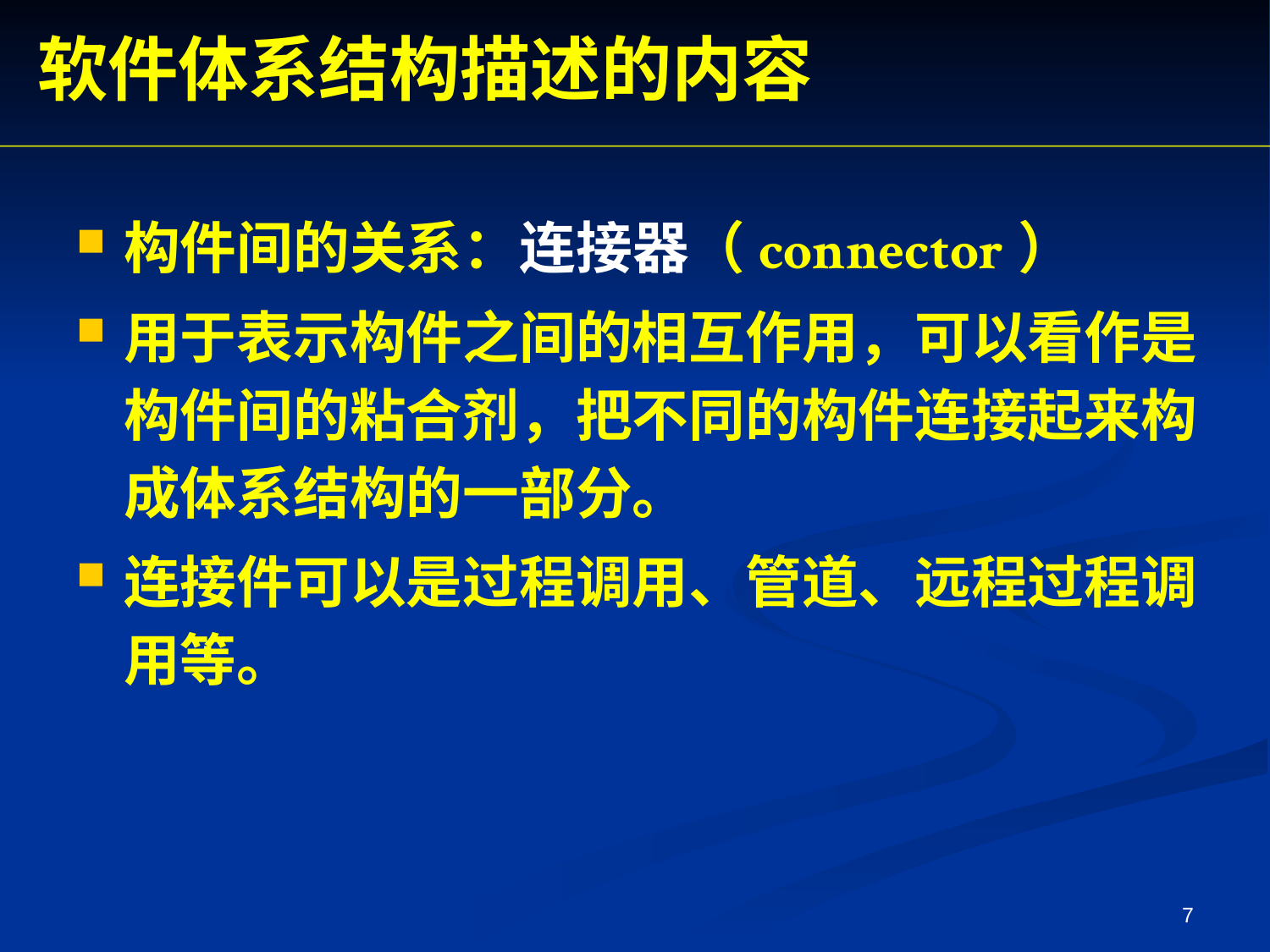

软件体系结构描述的内容

构件间的关系：连接器（connector）
用于表示构件之间的相互作用，可以看作是构件间的粘合剂，把不同的构件连接起来构成体系结构的一部分。
连接件可以是过程调用、管道、远程过程调用等。
7